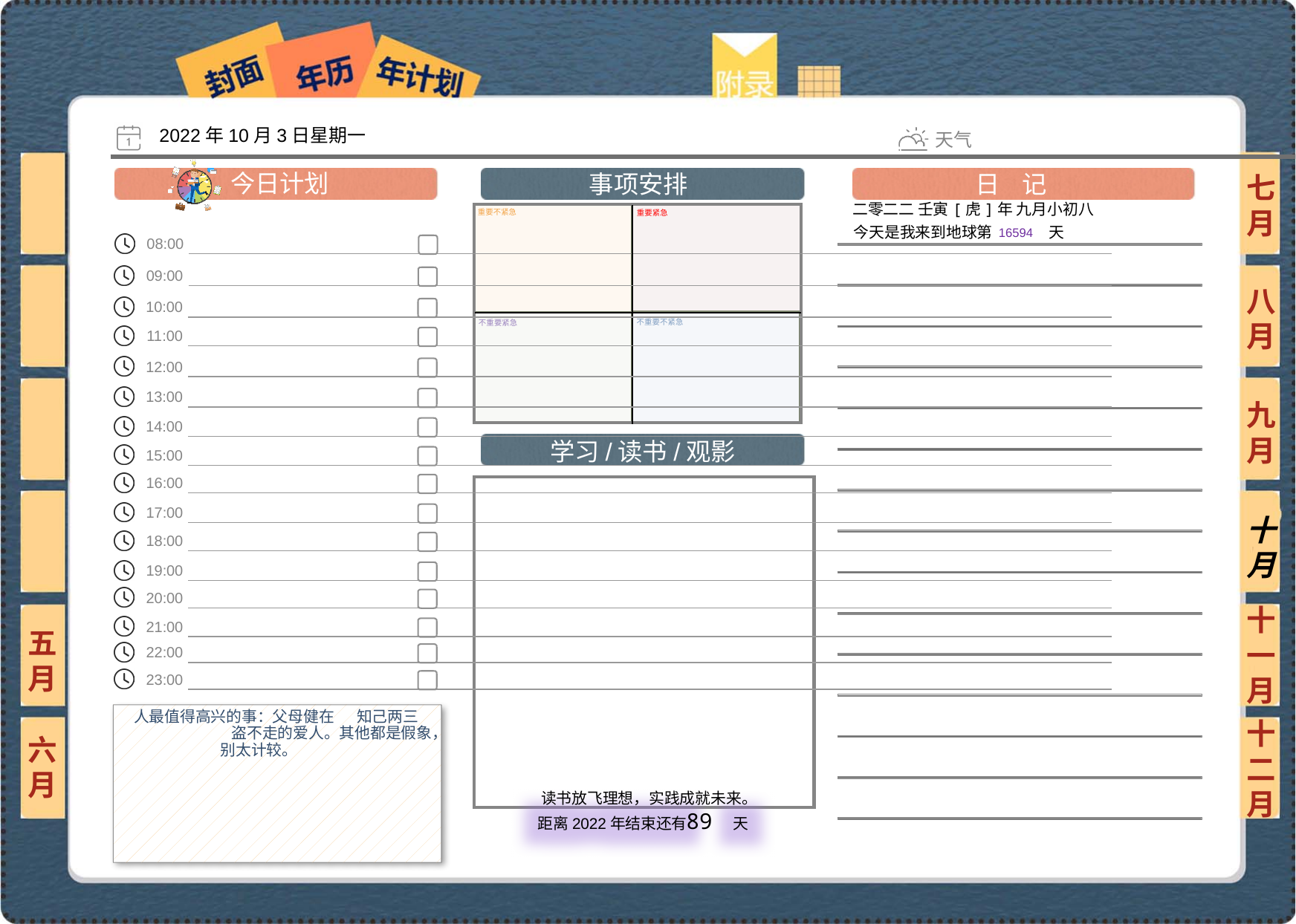

2022年10月3日星期一
七月
二零二二 壬寅[虎]年 九月小初八
16594
八月
九月
十月
十一月
五月
人最值得高兴的事：父母健在	知己两三	盗不走的爱人。其他都是假象，别太计较。

六月
十二月
89
 读书放飞理想，实践成就未来。